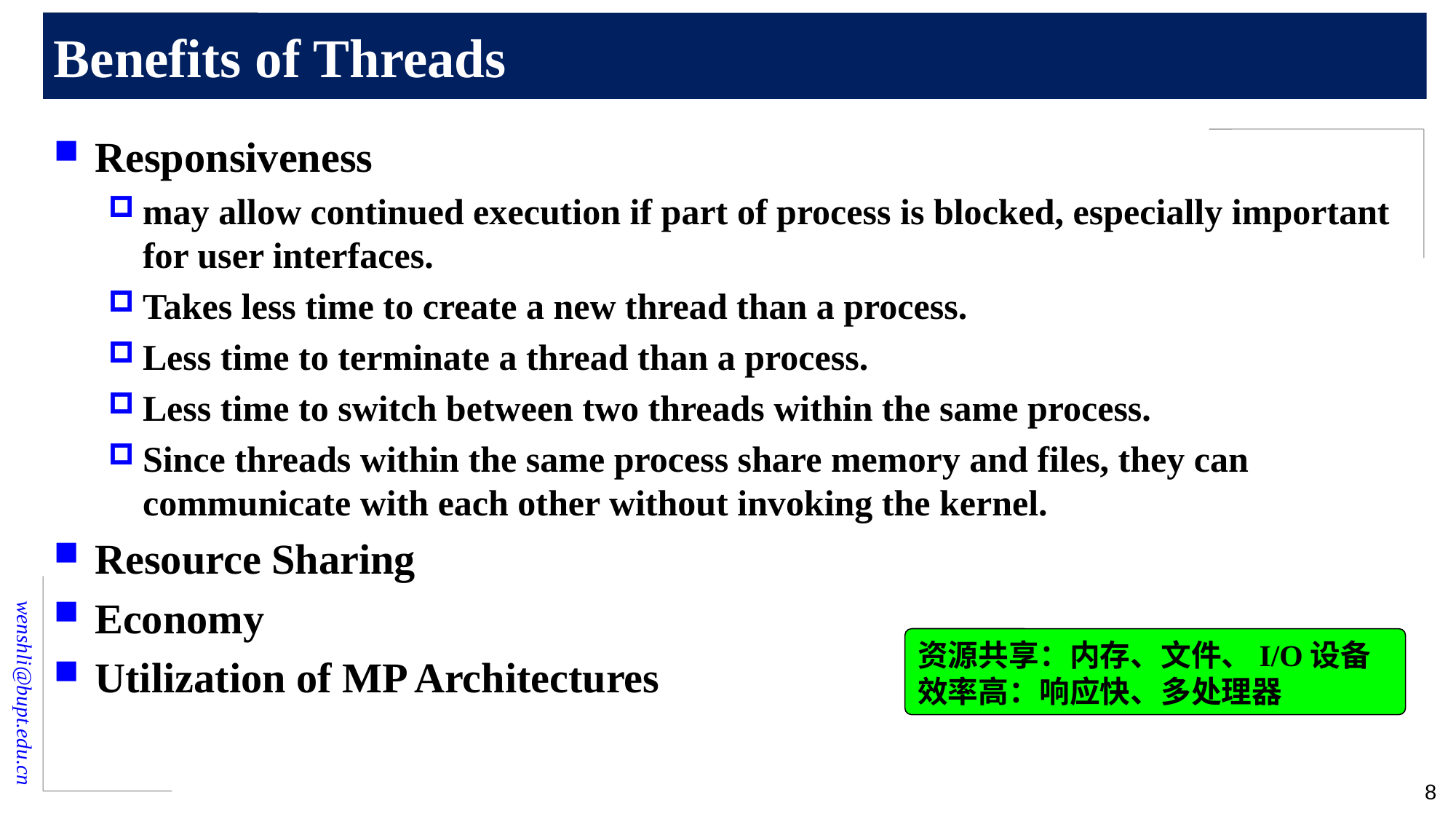

# Benefits of Threads
Responsiveness
may allow continued execution if part of process is blocked, especially important for user interfaces.
Takes less time to create a new thread than a process.
Less time to terminate a thread than a process.
Less time to switch between two threads within the same process.
Since threads within the same process share memory and files, they can communicate with each other without invoking the kernel.
Resource Sharing
Economy
Utilization of MP Architectures
资源共享：内存、文件、I/O设备
效率高：响应快、多处理器
8